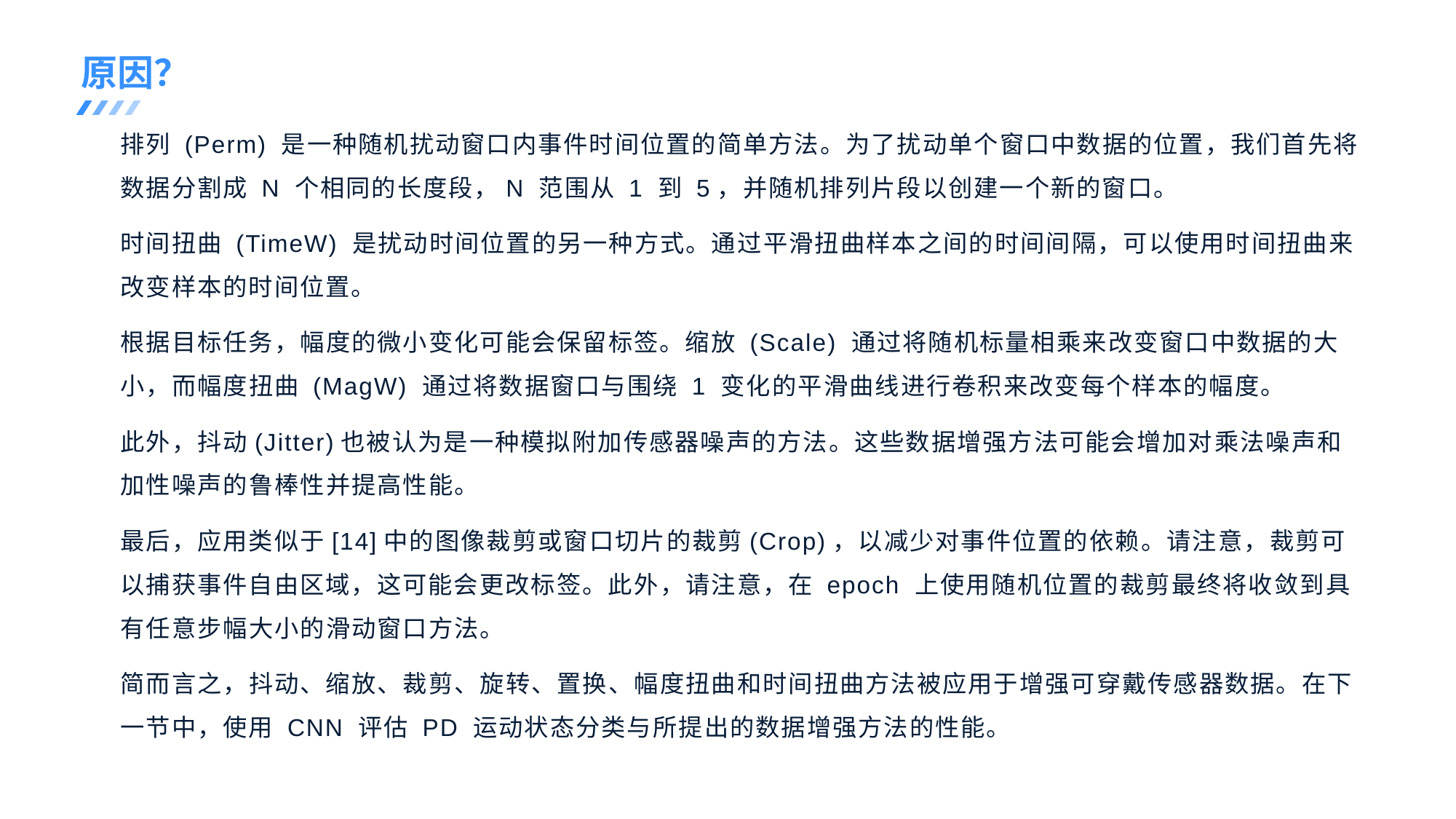

原因？

排列 (Perm) 是一种随机扰动窗口内事件时间位置的简单方法。为了扰动单个窗口中数据的位置，我们首先将数据分割成 N 个相同的长度段，N 范围从 1 到 5，并随机排列片段以创建一个新的窗口。
时间扭曲 (TimeW) 是扰动时间位置的另一种方式。通过平滑扭曲样本之间的时间间隔，可以使用时间扭曲来改变样本的时间位置。
根据目标任务，幅度的微小变化可能会保留标签。缩放 (Scale) 通过将随机标量相乘来改变窗口中数据的大小，而幅度扭曲 (MagW) 通过将数据窗口与围绕 1 变化的平滑曲线进行卷积来改变每个样本的幅度。
此外，抖动(Jitter)也被认为是一种模拟附加传感器噪声的方法。这些数据增强方法可能会增加对乘法噪声和加性噪声的鲁棒性并提高性能。
最后，应用类似于[14]中的图像裁剪或窗口切片的裁剪(Crop)，以减少对事件位置的依赖。请注意，裁剪可以捕获事件自由区域，这可能会更改标签。此外，请注意，在 epoch 上使用随机位置的裁剪最终将收敛到具有任意步幅大小的滑动窗口方法。
简而言之，抖动、缩放、裁剪、旋转、置换、幅度扭曲和时间扭曲方法被应用于增强可穿戴传感器数据。在下一节中，使用 CNN 评估 PD 运动状态分类与所提出的数据增强方法的性能。